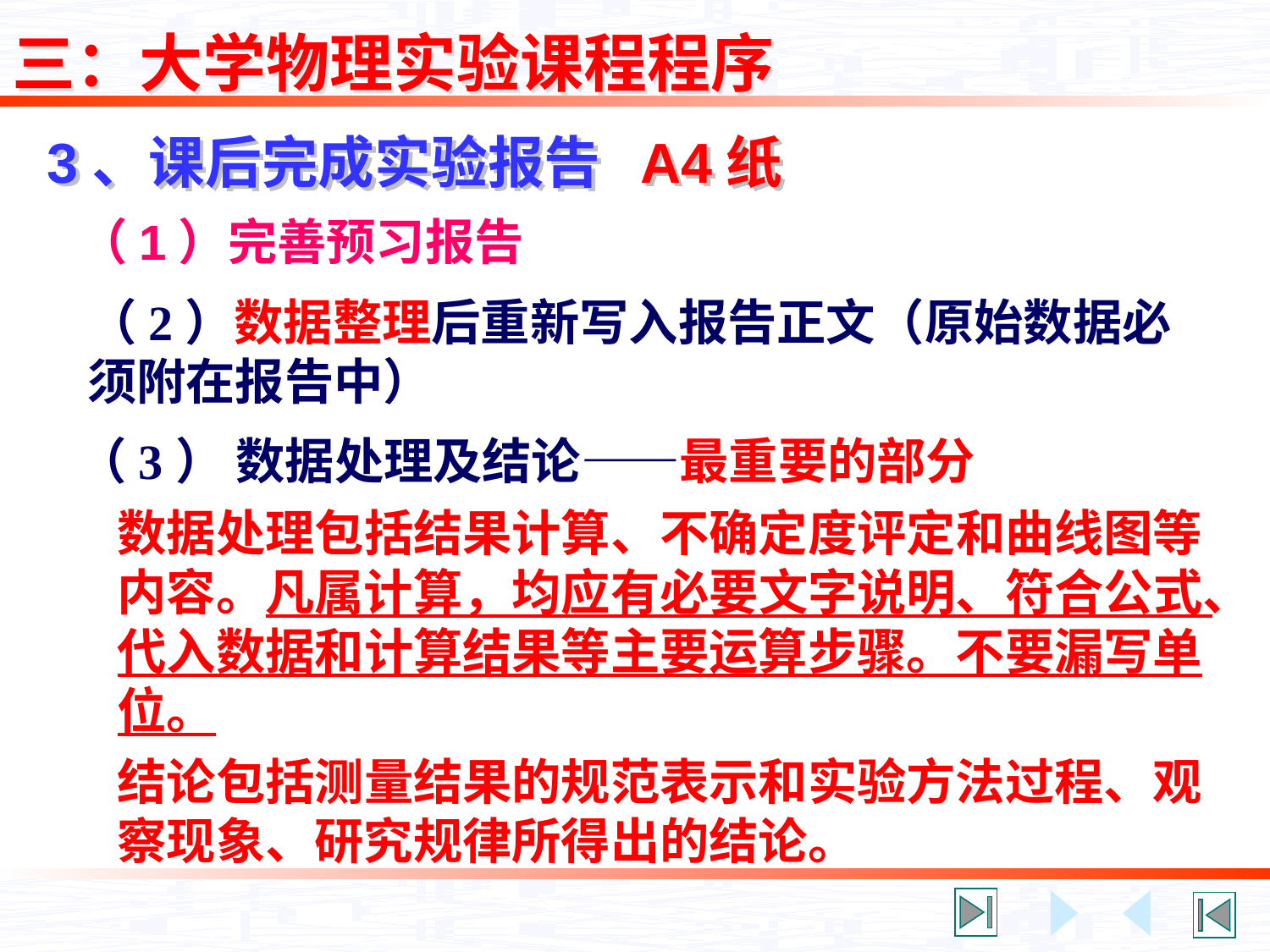

三：大学物理实验课程程序
# 3、课后完成实验报告  A4纸
（1）完善预习报告
（2）数据整理后重新写入报告正文（原始数据必须附在报告中）
（3） 数据处理及结论——最重要的部分
数据处理包括结果计算、不确定度评定和曲线图等内容。凡属计算，均应有必要文字说明、符合公式、代入数据和计算结果等主要运算步骤。不要漏写单位。
结论包括测量结果的规范表示和实验方法过程、观察现象、研究规律所得出的结论。